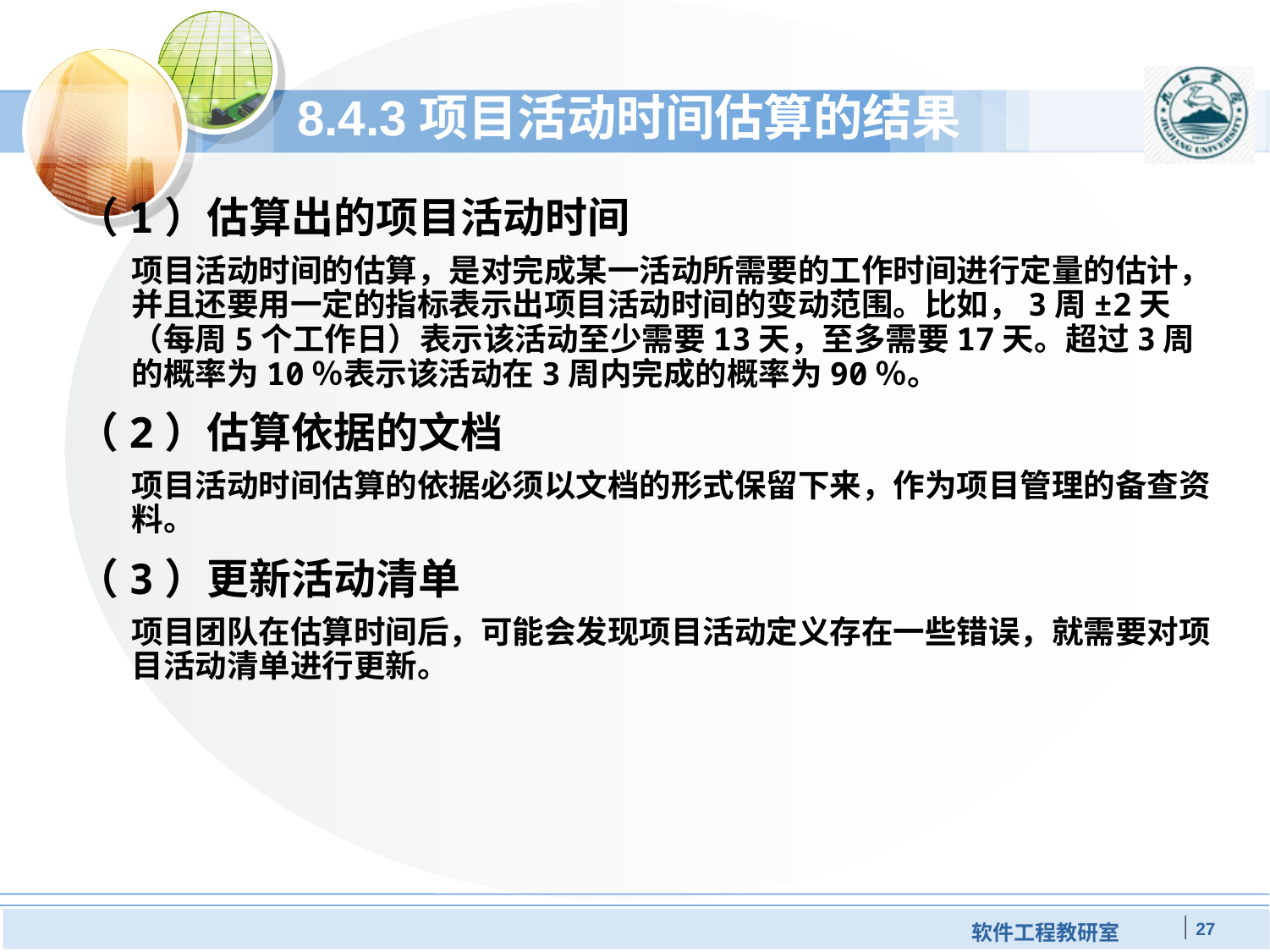

# 8.4.3项目活动时间估算的结果
（1）估算出的项目活动时间
项目活动时间的估算，是对完成某一活动所需要的工作时间进行定量的估计，并且还要用一定的指标表示出项目活动时间的变动范围。比如，3周±2天（每周5个工作日）表示该活动至少需要13天，至多需要17天。超过3周的概率为10％表示该活动在3周内完成的概率为90％。
（2）估算依据的文档
项目活动时间估算的依据必须以文档的形式保留下来，作为项目管理的备查资料。
（3）更新活动清单
项目团队在估算时间后，可能会发现项目活动定义存在一些错误，就需要对项目活动清单进行更新。